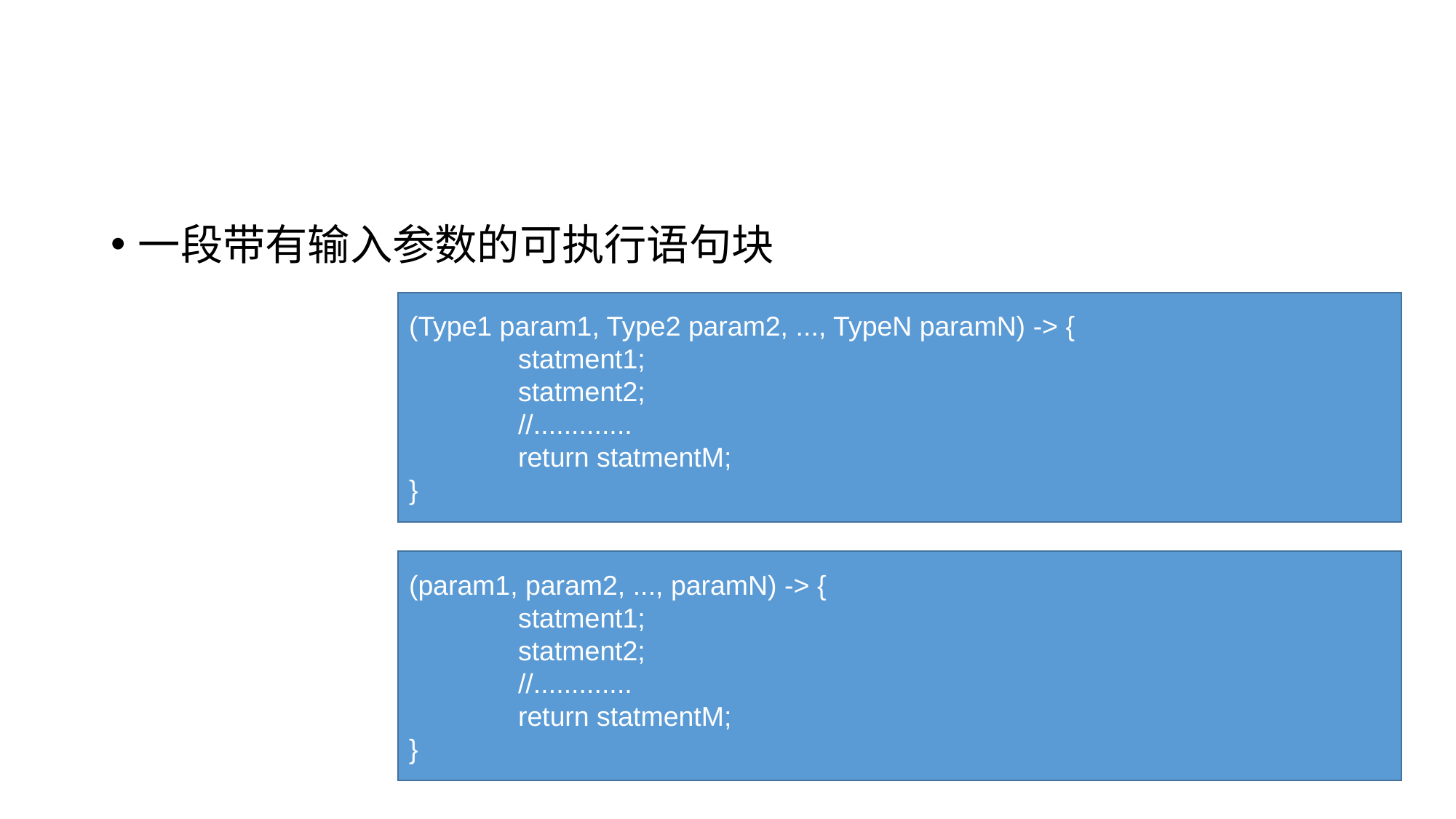

#
一段带有输入参数的可执行语句块
(Type1 param1, Type2 param2, ..., TypeN paramN) -> {
	statment1;
	statment2;
	//.............
	return statmentM;
}
(param1, param2, ..., paramN) -> {
	statment1;
	statment2;
	//.............
	return statmentM;
}